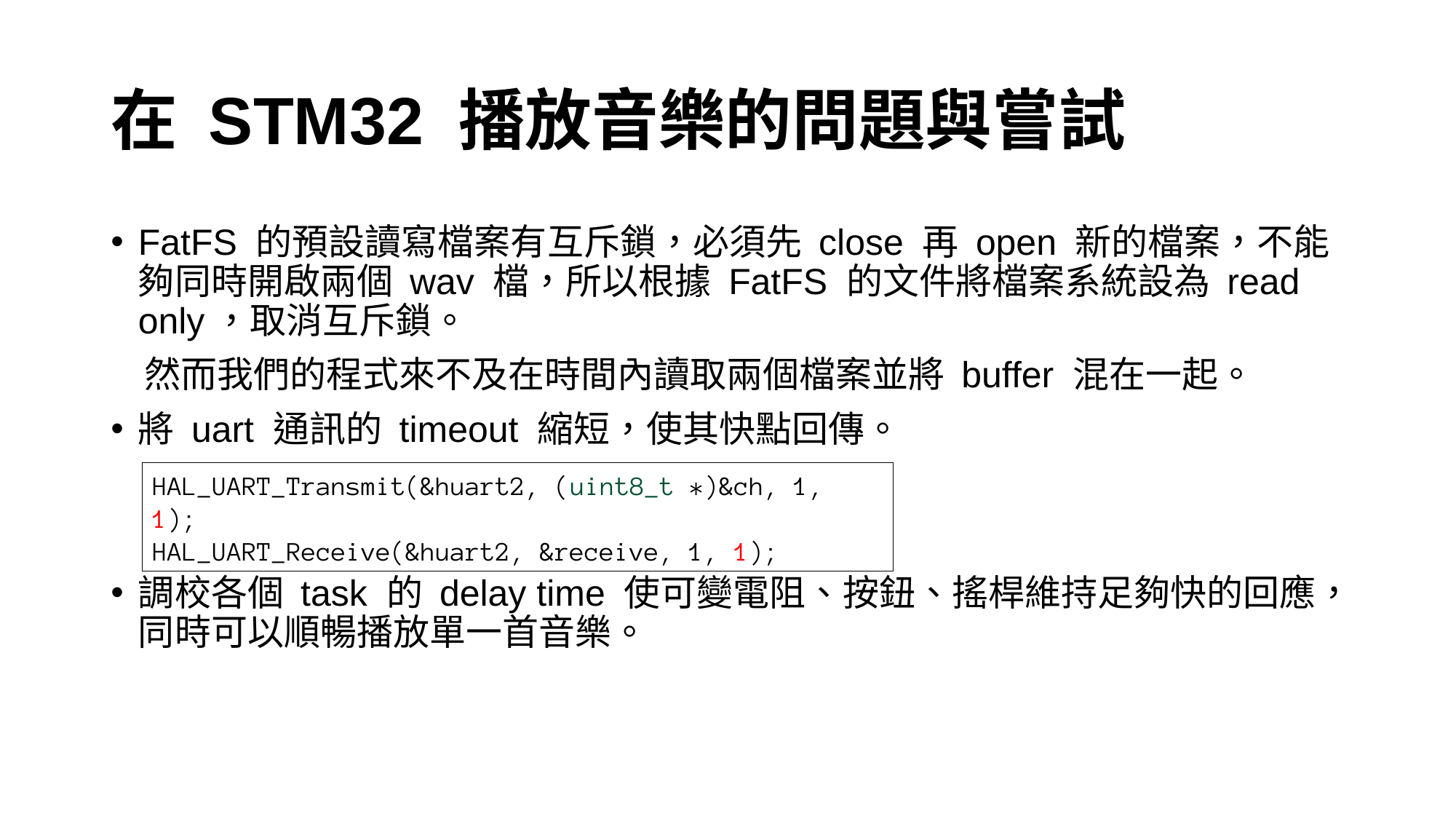

# 在 STM32 播放音樂的問題與嘗試
FatFS 的預設讀寫檔案有互斥鎖，必須先 close 再 open 新的檔案，不能夠同時開啟兩個 wav 檔，所以根據 FatFS 的文件將檔案系統設為 read only，取消互斥鎖。
   然而我們的程式來不及在時間內讀取兩個檔案並將 buffer 混在一起。
將 uart 通訊的 timeout 縮短，使其快點回傳。

調校各個 task 的 delay time 使可變電阻、按鈕、搖桿維持足夠快的回應，同時可以順暢播放單一首音樂。

HAL_UART_Transmit(&huart2, (uint8_t *)&ch, 1, 1);
HAL_UART_Receive(&huart2, &receive, 1, 1);